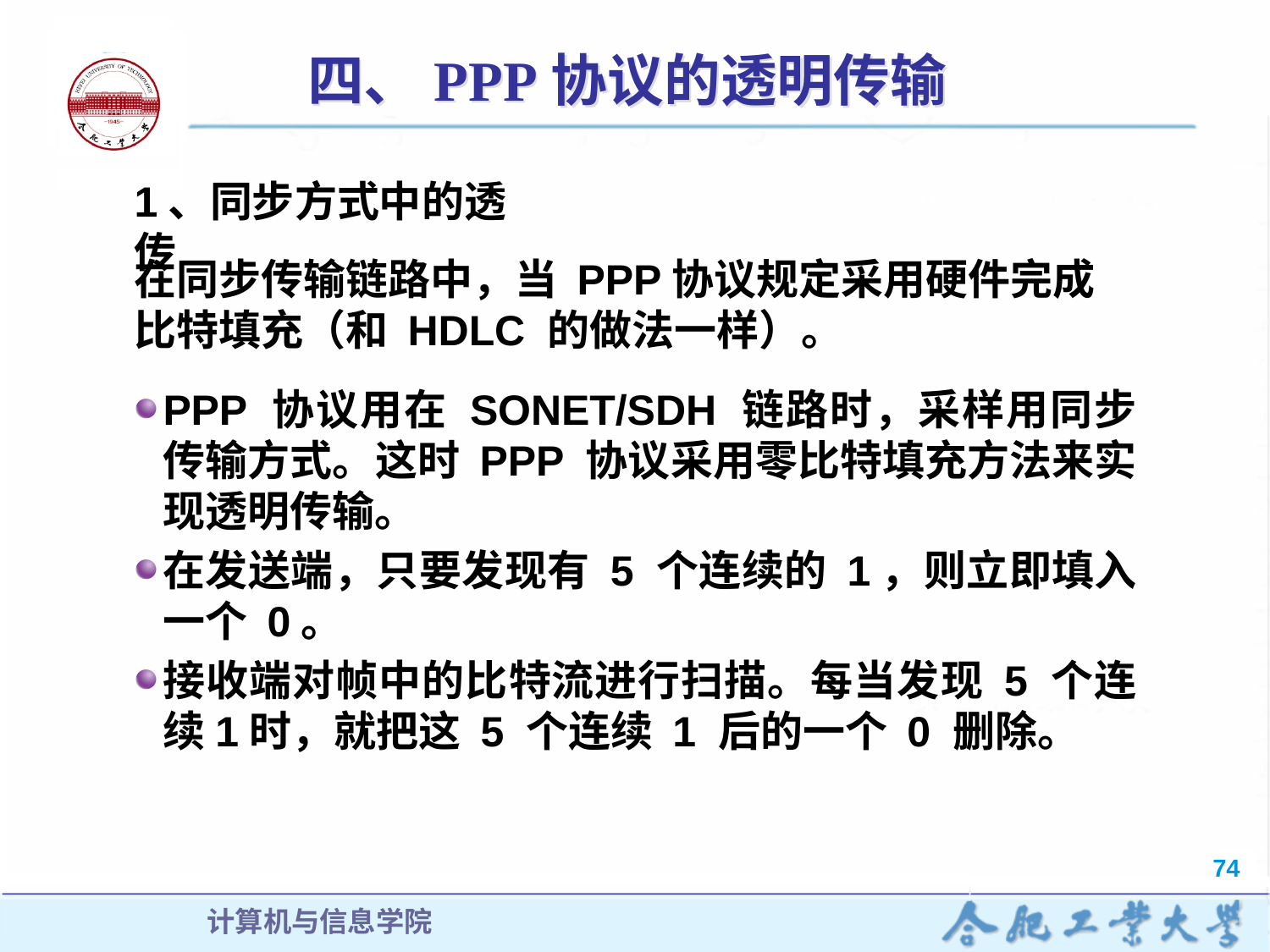

# 四、PPP协议的透明传输
1、同步方式中的透传
在同步传输链路中，当 PPP协议规定采用硬件完成比特填充（和 HDLC 的做法一样）。
PPP 协议用在 SONET/SDH 链路时，采样用同步传输方式。这时 PPP 协议采用零比特填充方法来实现透明传输。
在发送端，只要发现有 5 个连续的 1，则立即填入一个 0。
接收端对帧中的比特流进行扫描。每当发现 5 个连续1时，就把这 5 个连续 1 后的一个 0 删除。